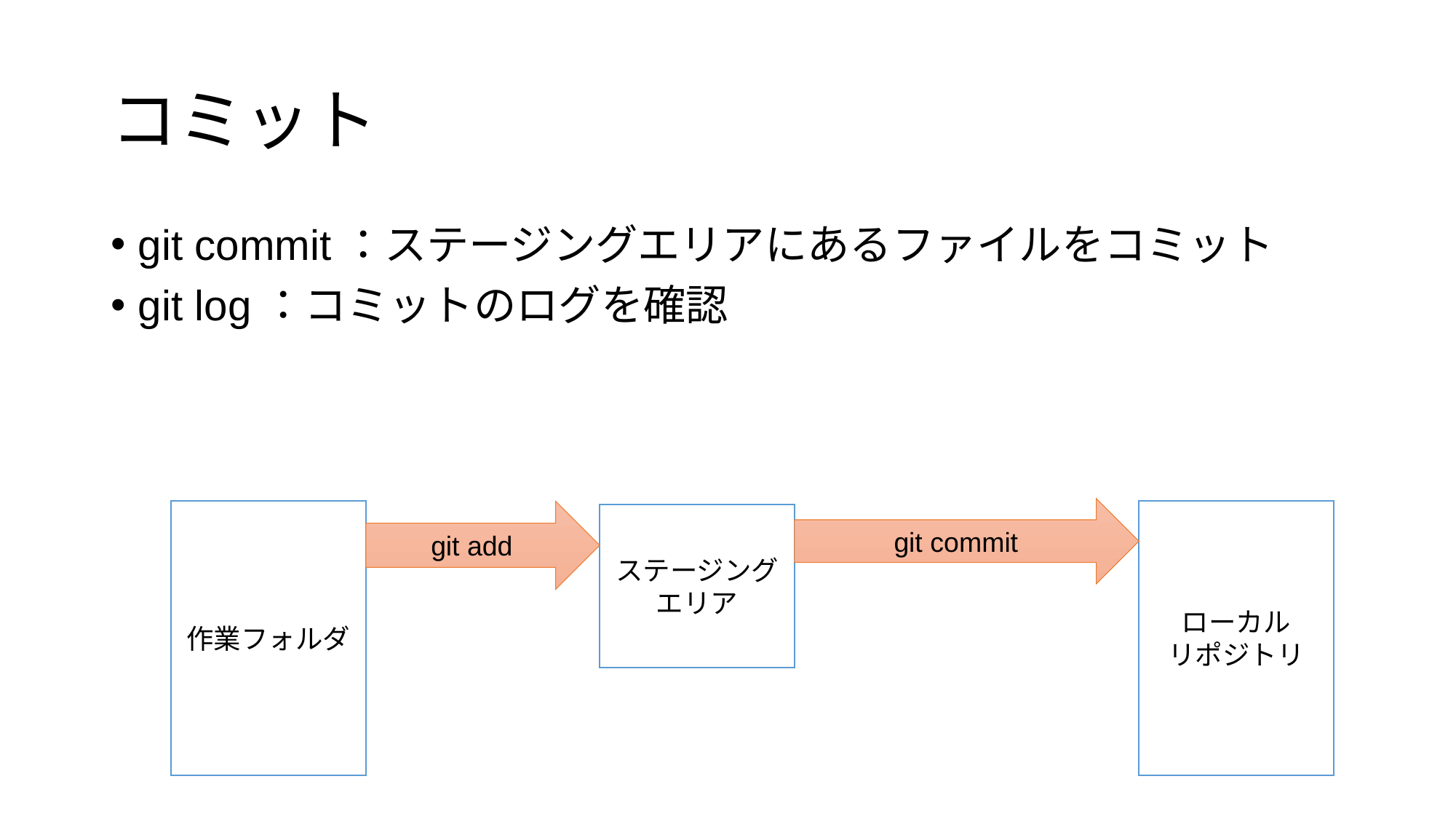

# コミット
git commit：ステージングエリアにあるファイルをコミット
git log：コミットのログを確認

git commit
作業フォルダ
ローカル
リポジトリ
git add
ステージングエリア